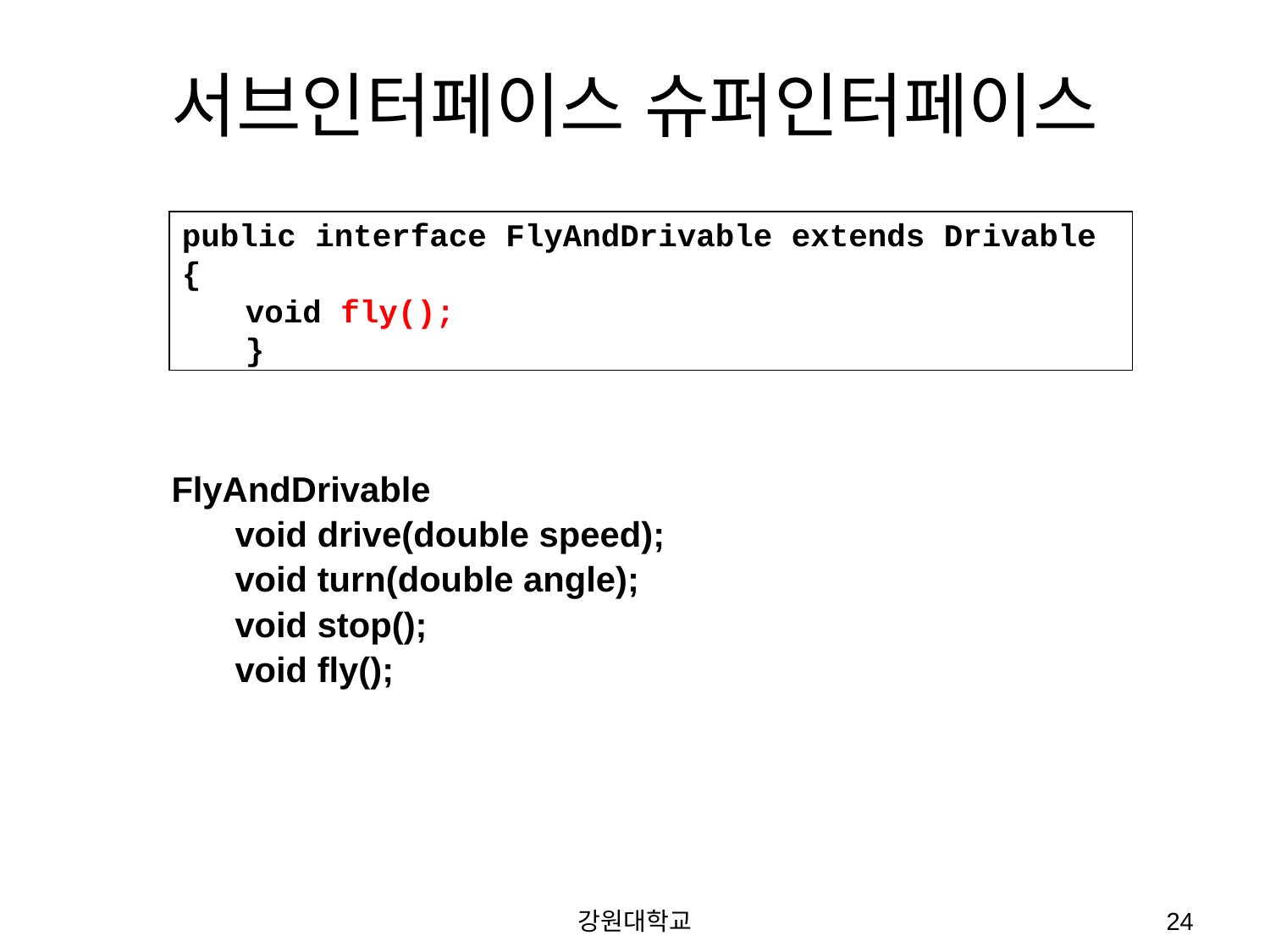

# 서브인터페이스 슈퍼인터페이스
public interface FlyAndDrivable extends Drivable
{
void fly();
}
FlyAndDrivable
void drive(double speed);
void turn(double angle);
void stop();
void fly();
강원대학교
24